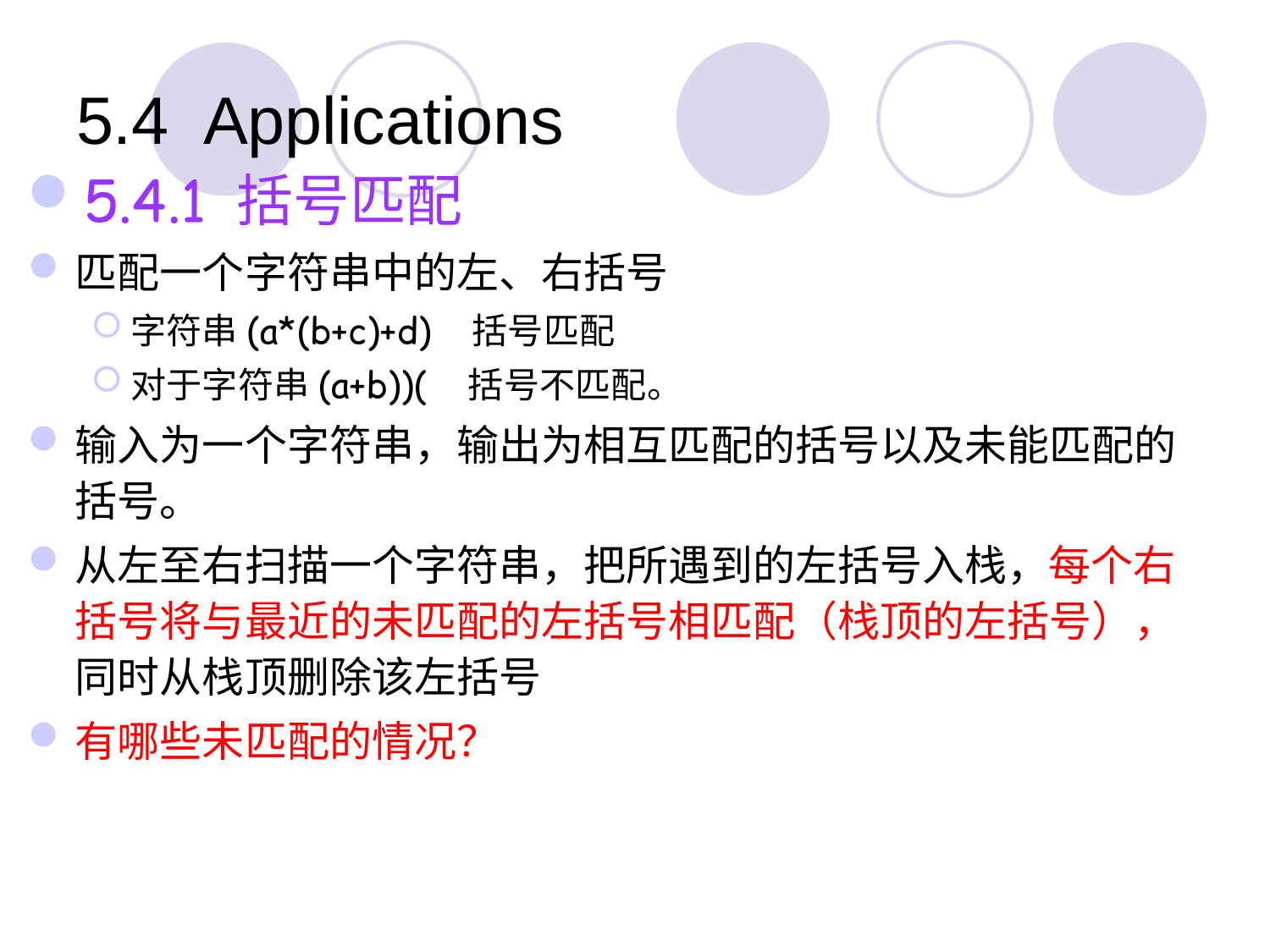

# 5.4	Applications
5.4.1 括号匹配
匹配一个字符串中的左、右括号
字符串(a*(b+c)+d)   括号匹配
对于字符串(a+b))(   括号不匹配。
输入为一个字符串，输出为相互匹配的括号以及未能匹配的括号。
从左至右扫描一个字符串，把所遇到的左括号入栈，每个右括号将与最近的未匹配的左括号相匹配（栈顶的左括号），同时从栈顶删除该左括号
有哪些未匹配的情况？

19